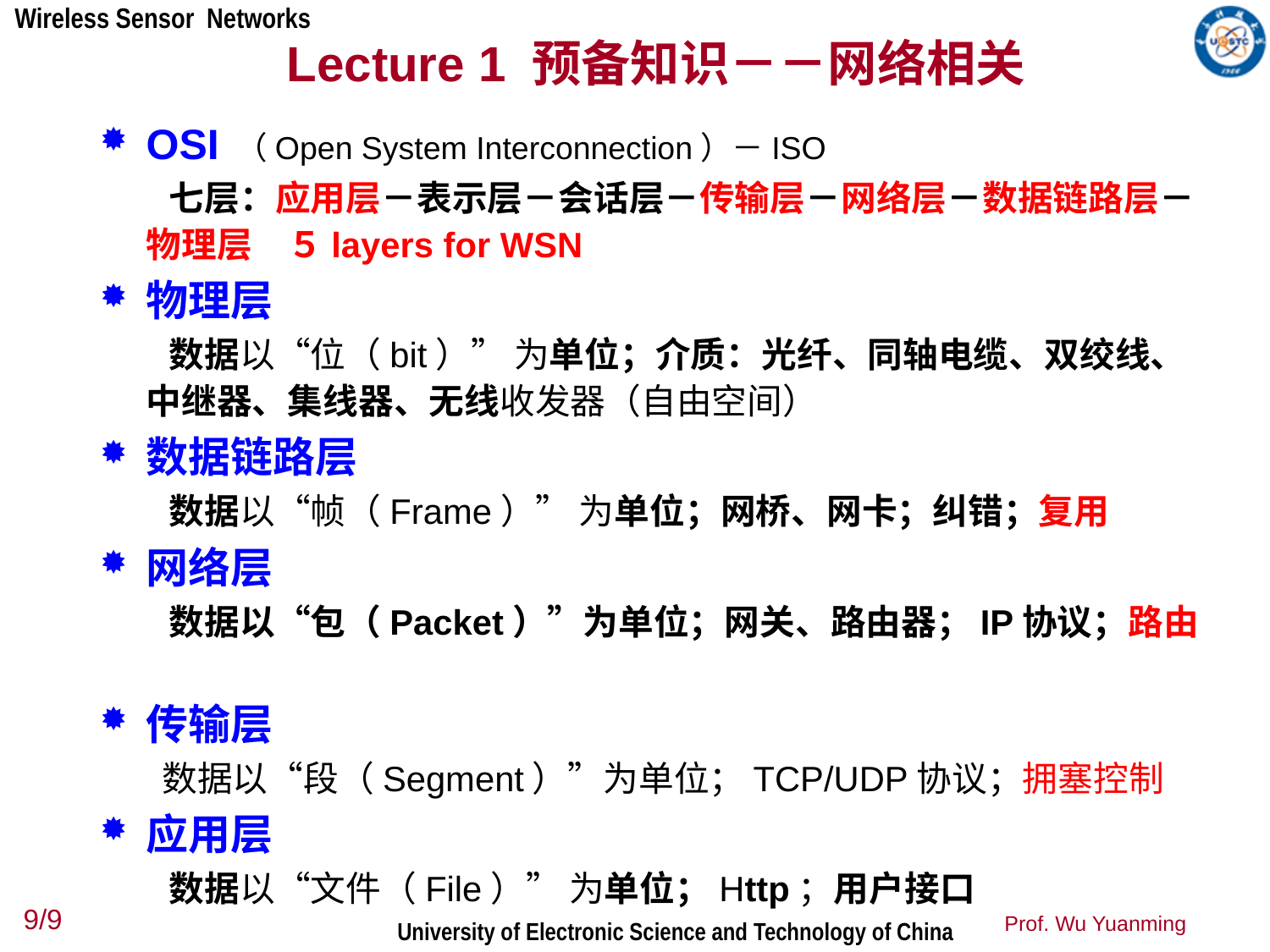

Lecture 1 预备知识－－网络相关
OSI （Open System Interconnection）－ISO
　　七层：应用层－表示层－会话层－传输层－网络层－数据链路层－物理层　５layers for WSN
物理层
　　数据以“位（bit）” 为单位；介质：光纤、同轴电缆、双绞线、中继器、集线器、无线收发器（自由空间）
数据链路层
　　数据以“帧（Frame）” 为单位；网桥、网卡；纠错；复用
网络层
　　数据以“包（Packet）”为单位；网关、路由器；IP协议；路由
传输层
　　数据以“段（Segment）”为单位；TCP/UDP协议；拥塞控制
应用层
　　数据以“文件（File）” 为单位；Http；用户接口
9/9
Prof. Wu Yuanming